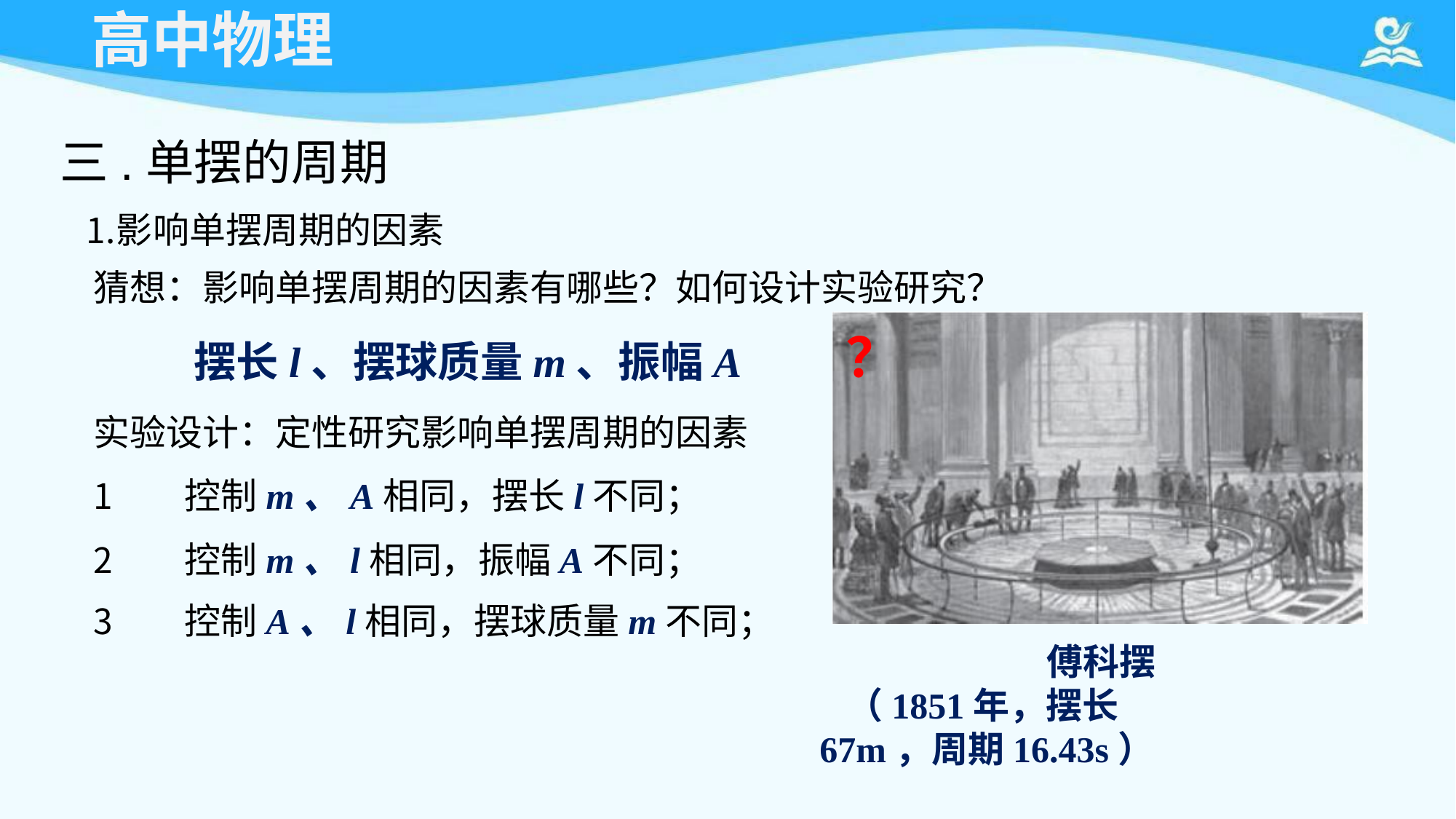

# 高中物理
三.单摆的周期
影响单摆周期的因素
猜想：影响单摆周期的因素有哪些？如何设计实验研究？
摆长l、摆球质量m、振幅A	？
实验设计：定性研究影响单摆周期的因素
控制m、A相同，摆长l不同；
控制m、l相同，振幅A不同；
控制A、l相同，摆球质量m不同；
傅科摆
（1851年，摆长67m，周期16.43s）